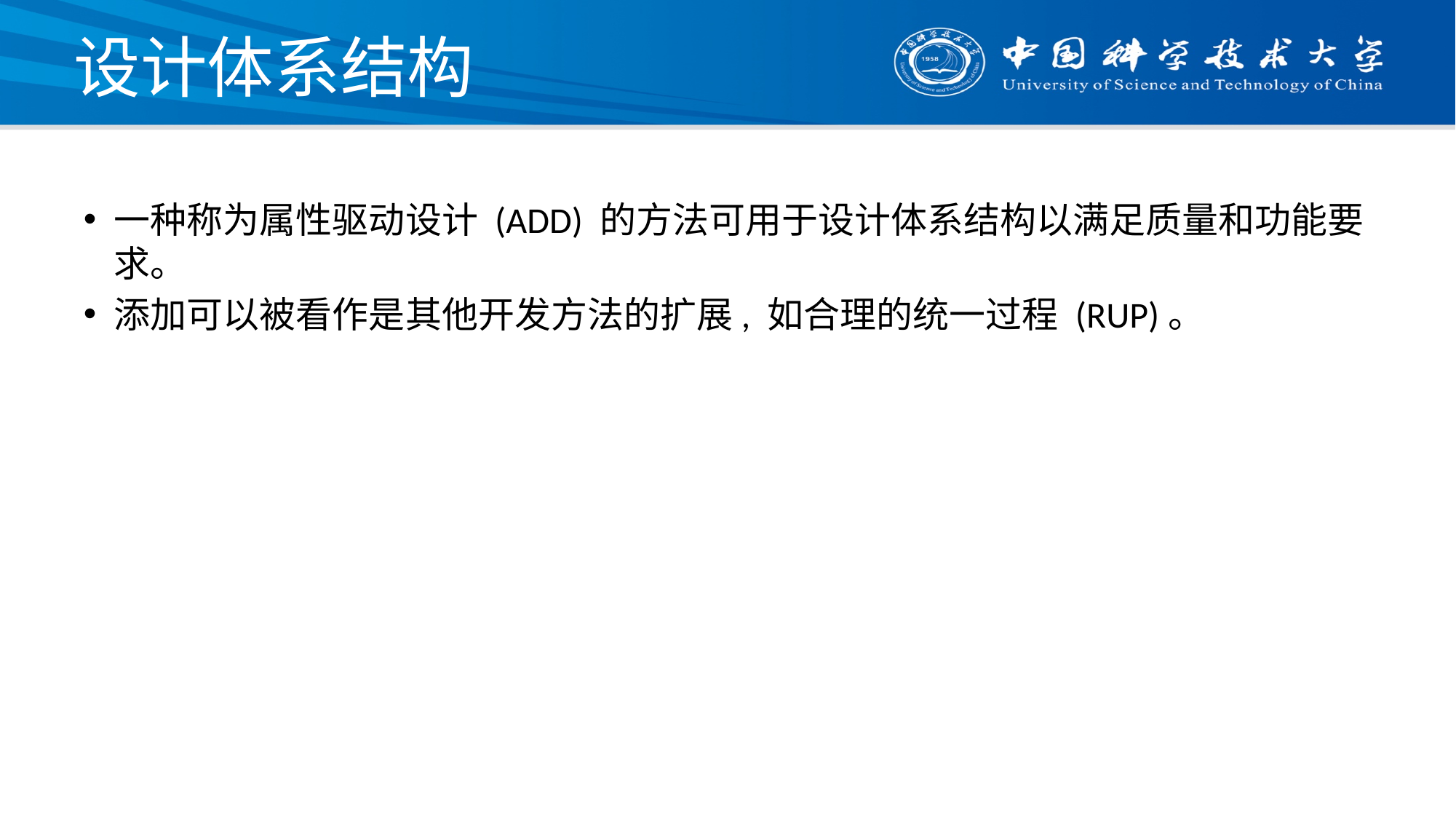

# 设计体系结构
一种称为属性驱动设计 (ADD) 的方法可用于设计体系结构以满足质量和功能要求。
添加可以被看作是其他开发方法的扩展, 如合理的统一过程 (RUP)。